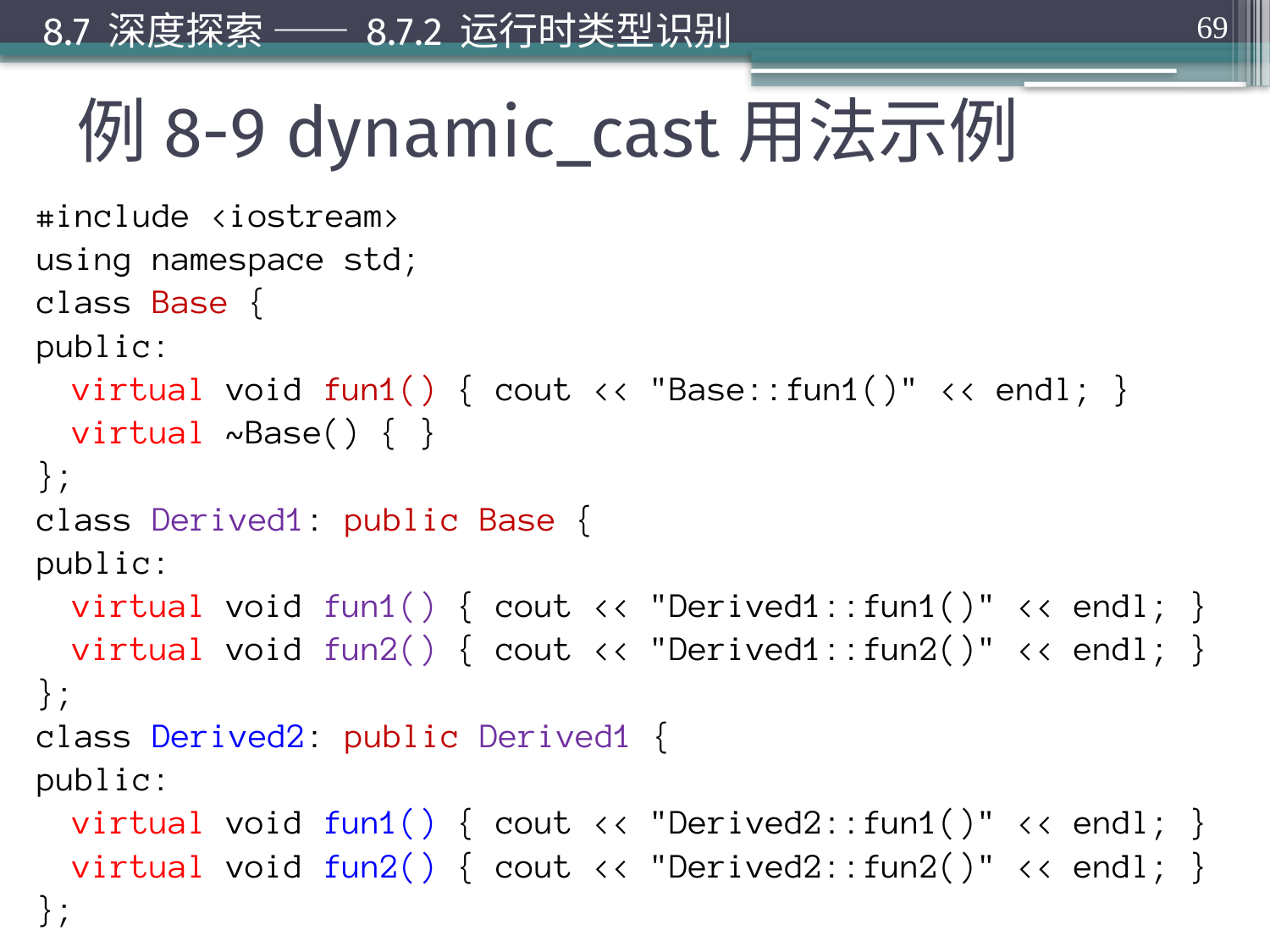

8.7 深度探索 —— 8.7.2 运行时类型识别
69
# 例8-9 dynamic_cast用法示例
#include <iostream>
using namespace std;
class Base {
public:
	virtual void fun1() { cout << "Base::fun1()" << endl; }
	virtual ~Base() { }
};
class Derived1: public Base {
public:
	virtual void fun1() { cout << "Derived1::fun1()" << endl; }
	virtual void fun2() { cout << "Derived1::fun2()" << endl; }
};
class Derived2: public Derived1 {
public:
	virtual void fun1() { cout << "Derived2::fun1()" << endl; }
	virtual void fun2() { cout << "Derived2::fun2()" << endl; }
};